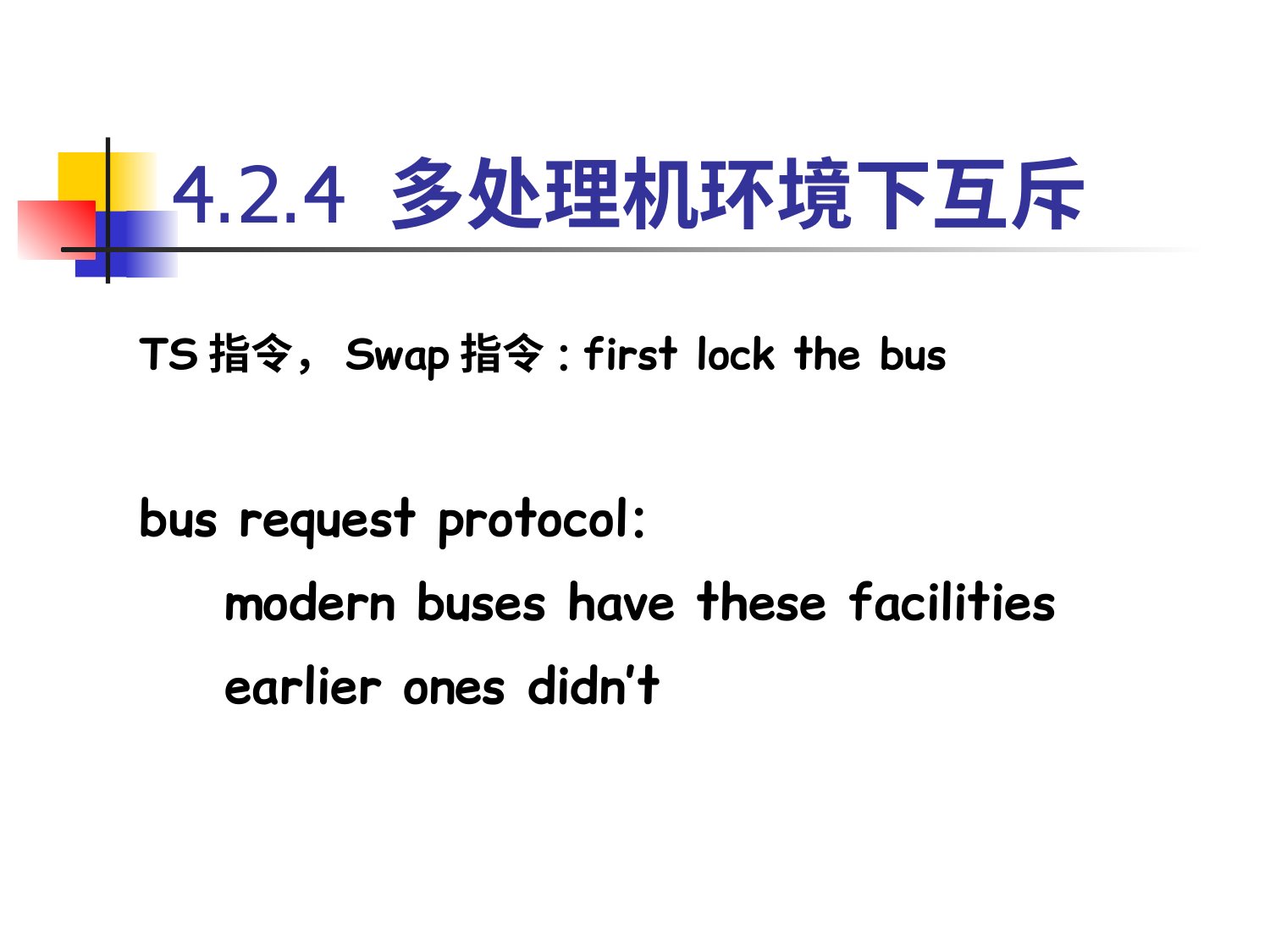

# 4.2.4 多处理机环境下互斥

TS指令，Swap指令: first lock the bus

bus request protocol:
    modern buses have these facilities
    earlier ones didn’t